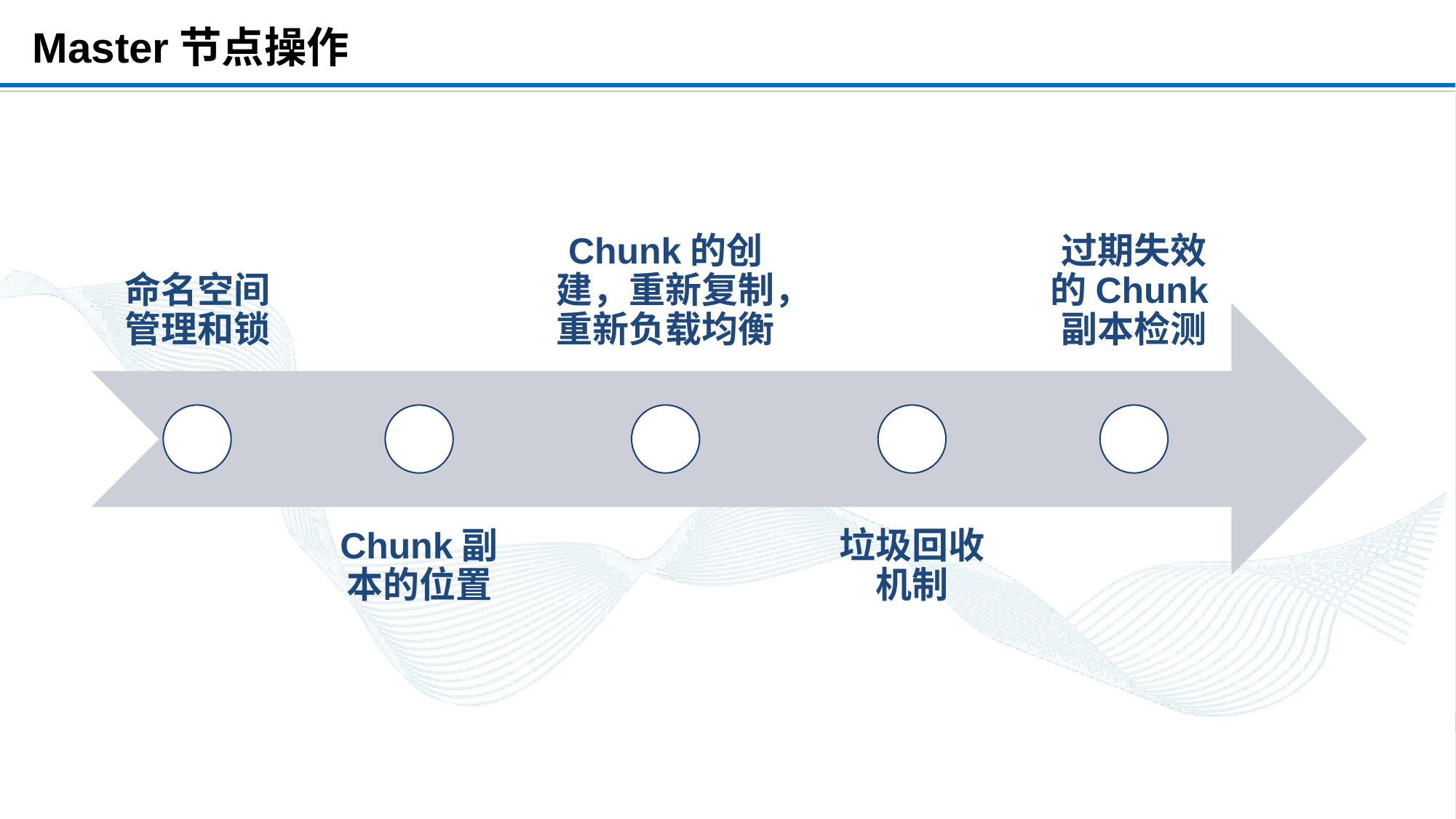

# Master节点操作
命名空间管理和锁
Chunk副本的位置
Chunk的创建，重新复制，重新负载均衡
垃圾回收机制
过期失效的Chunk副本检测